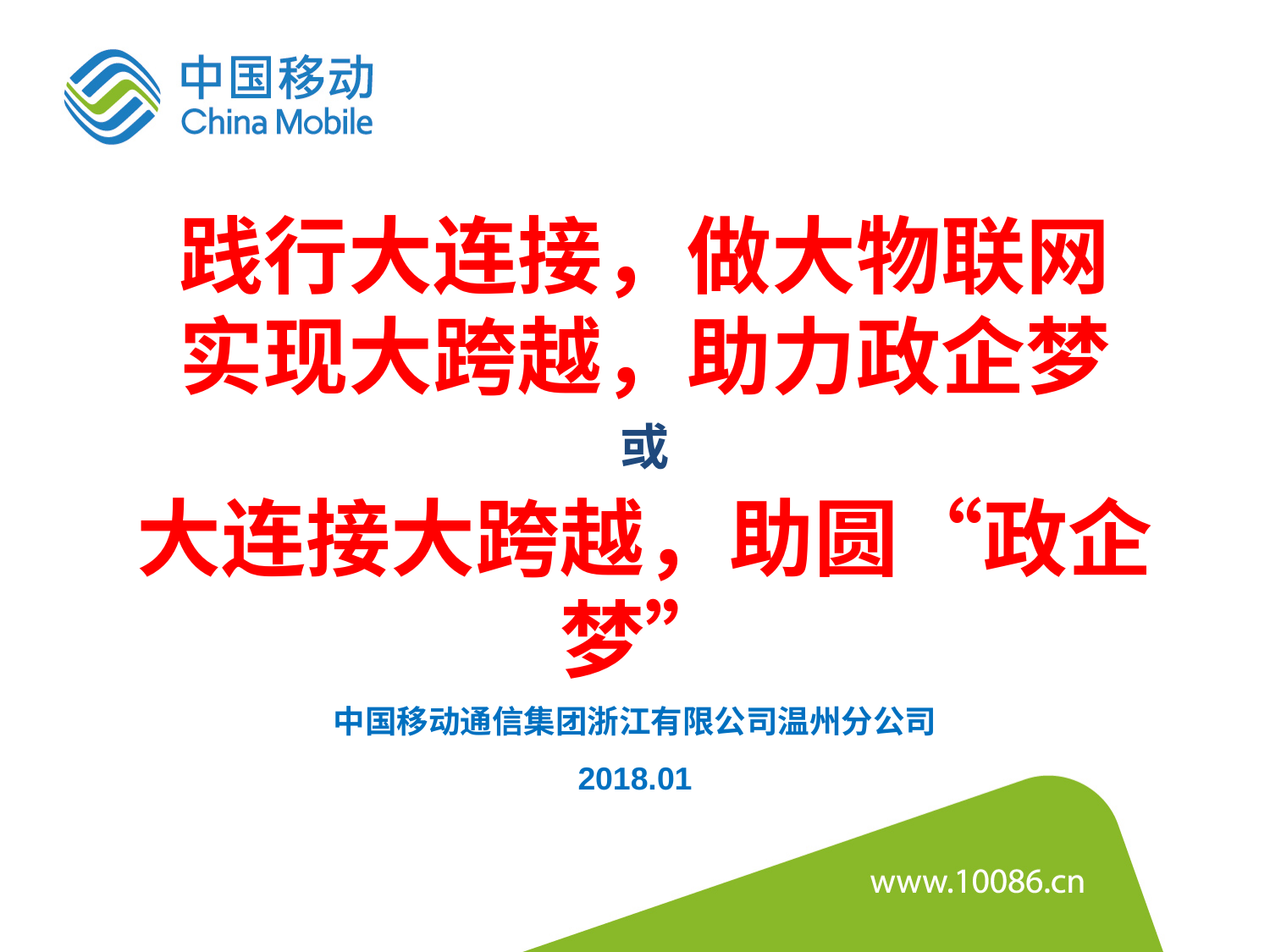

践行大连接，做大物联网
实现大跨越，助力政企梦
或
大连接大跨越，助圆“政企梦”
中国移动通信集团浙江有限公司温州分公司
2018.01